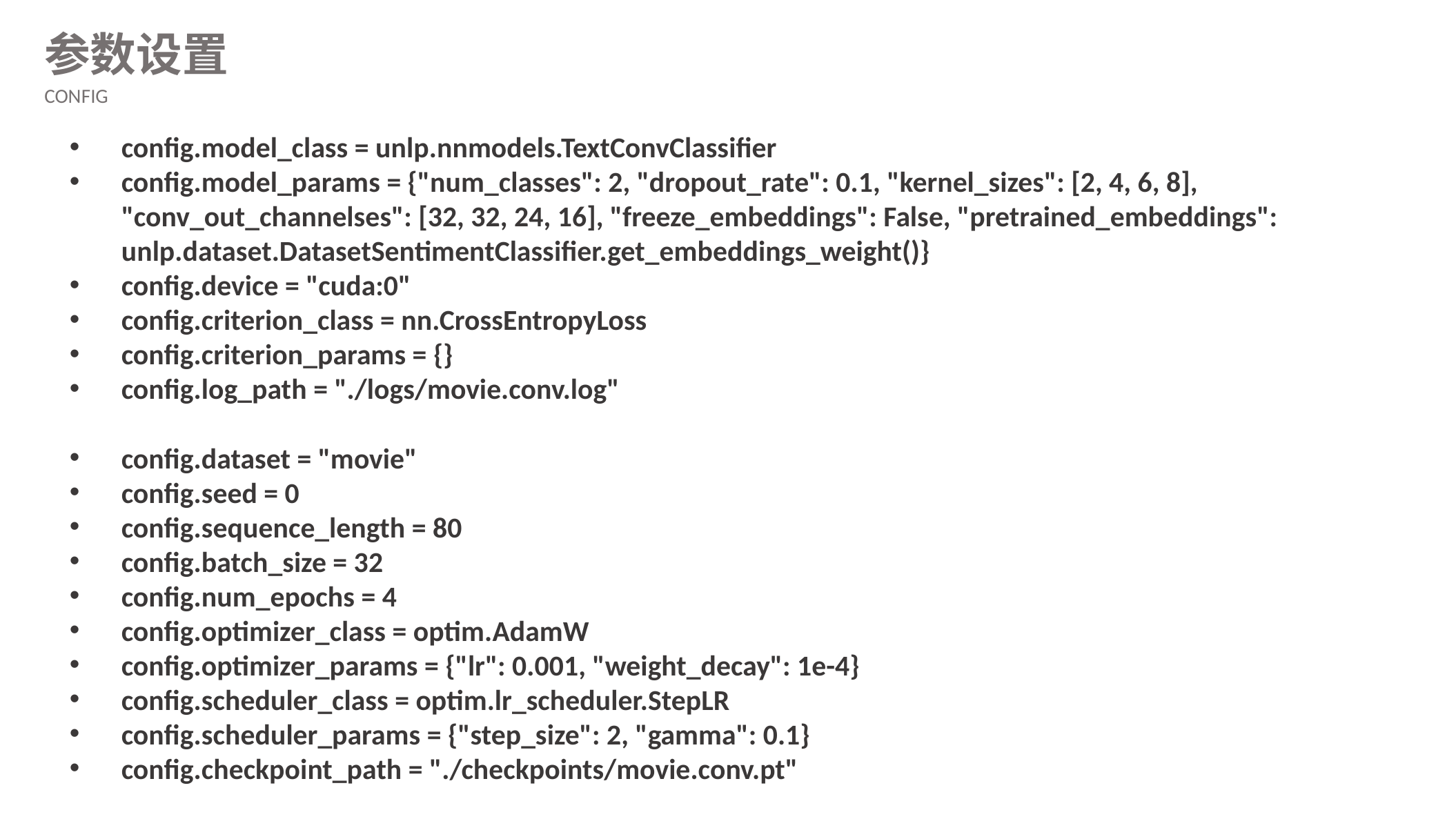

参数设置
CONFIG
config.model_class = unlp.nnmodels.TextConvClassifier
config.model_params = {"num_classes": 2, "dropout_rate": 0.1, "kernel_sizes": [2, 4, 6, 8], "conv_out_channelses": [32, 32, 24, 16], "freeze_embeddings": False, "pretrained_embeddings": unlp.dataset.DatasetSentimentClassifier.get_embeddings_weight()}
config.device = "cuda:0"
config.criterion_class = nn.CrossEntropyLoss
config.criterion_params = {}
config.log_path = "./logs/movie.conv.log"

config.dataset = "movie"
config.seed = 0
config.sequence_length = 80
config.batch_size = 32
config.num_epochs = 4
config.optimizer_class = optim.AdamW
config.optimizer_params = {"lr": 0.001, "weight_decay": 1e-4}
config.scheduler_class = optim.lr_scheduler.StepLR
config.scheduler_params = {"step_size": 2, "gamma": 0.1}
config.checkpoint_path = "./checkpoints/movie.conv.pt"